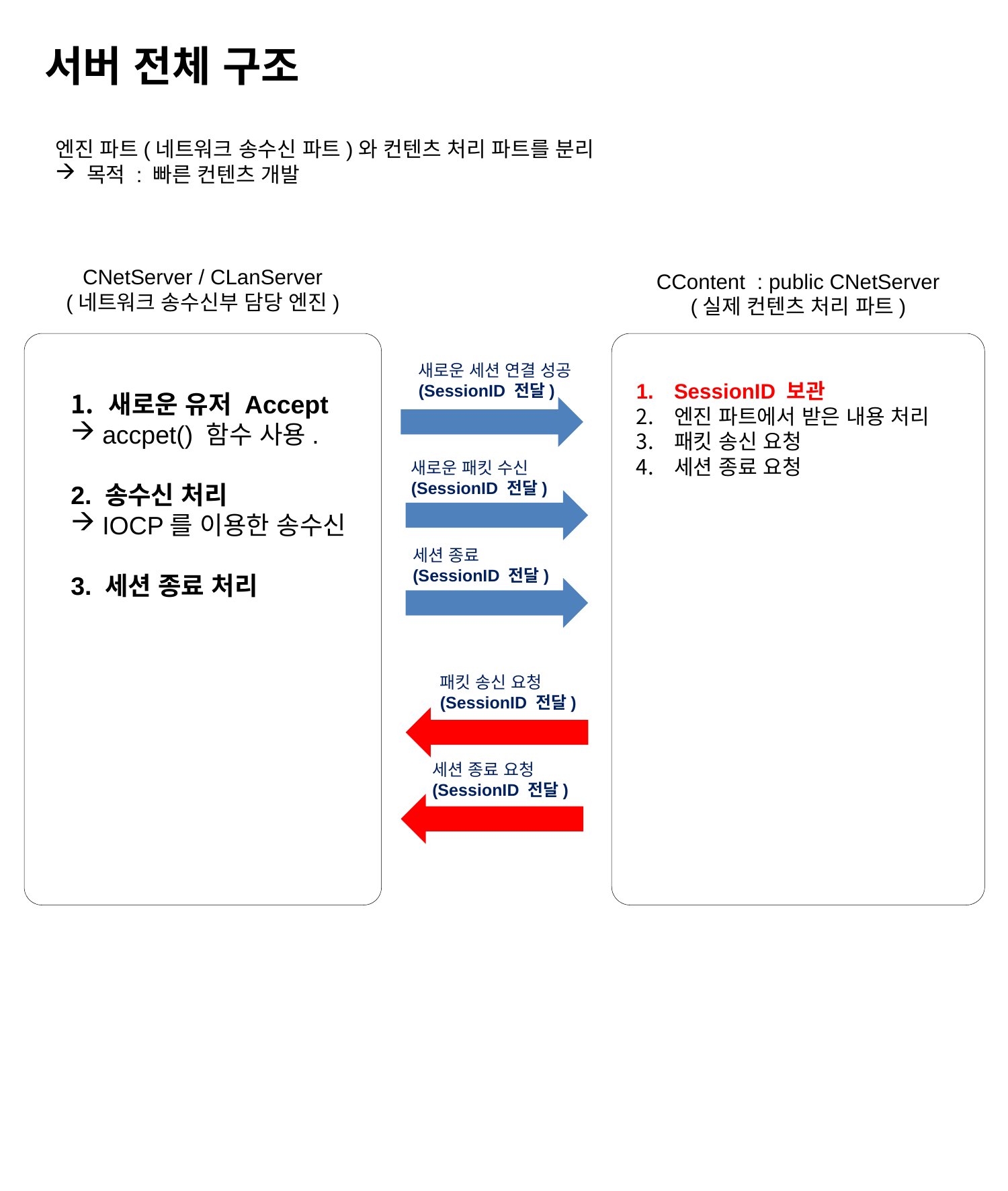

서버 전체 구조
엔진 파트(네트워크 송수신 파트)와 컨텐츠 처리 파트를 분리
목적 : 빠른 컨텐츠 개발
CNetServer / CLanServer
(네트워크 송수신부 담당 엔진)
CContent  : public CNetServer
(실제 컨텐츠 처리 파트)

새로운 세션 연결 성공
(SessionID 전달)
SessionID 보관
엔진 파트에서 받은 내용 처리
패킷 송신 요청
세션 종료 요청
새로운 유저 Accept
accpet() 함수 사용.

2. 송수신 처리
IOCP를 이용한 송수신

3. 세션 종료 처리

새로운 패킷 수신
(SessionID 전달)

세션 종료
(SessionID 전달)

패킷 송신 요청
(SessionID 전달)

세션 종료 요청
(SessionID 전달)